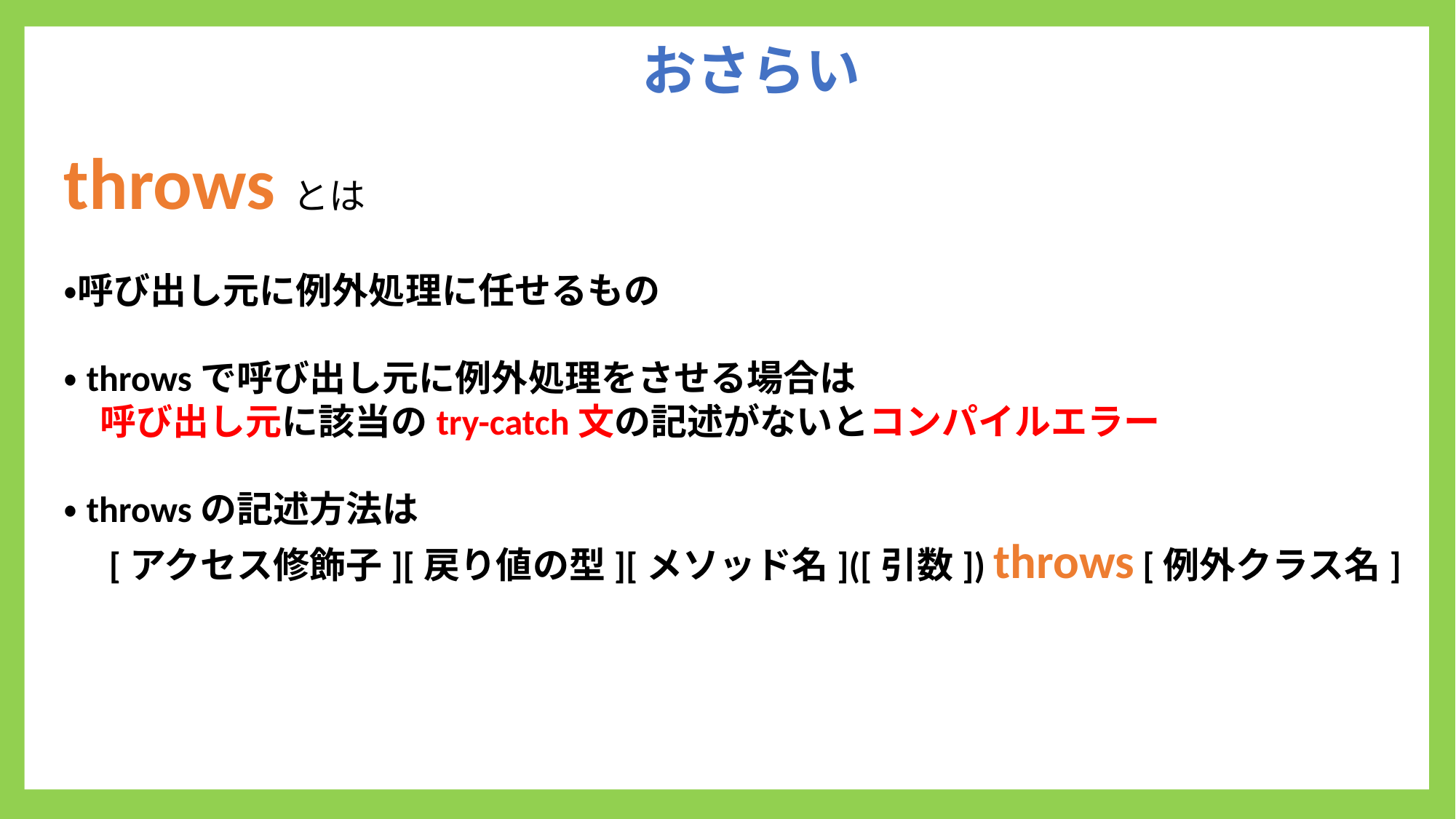

おさらい
throwsとは

・呼び出し元に例外処理に任せるもの

・throwsで呼び出し元に例外処理をさせる場合は
　呼び出し元に該当のtry-catch文の記述がないとコンパイルエラー

・throwsの記述方法は
　[アクセス修飾子][戻り値の型][メソッド名]([引数]) throws [例外クラス名]